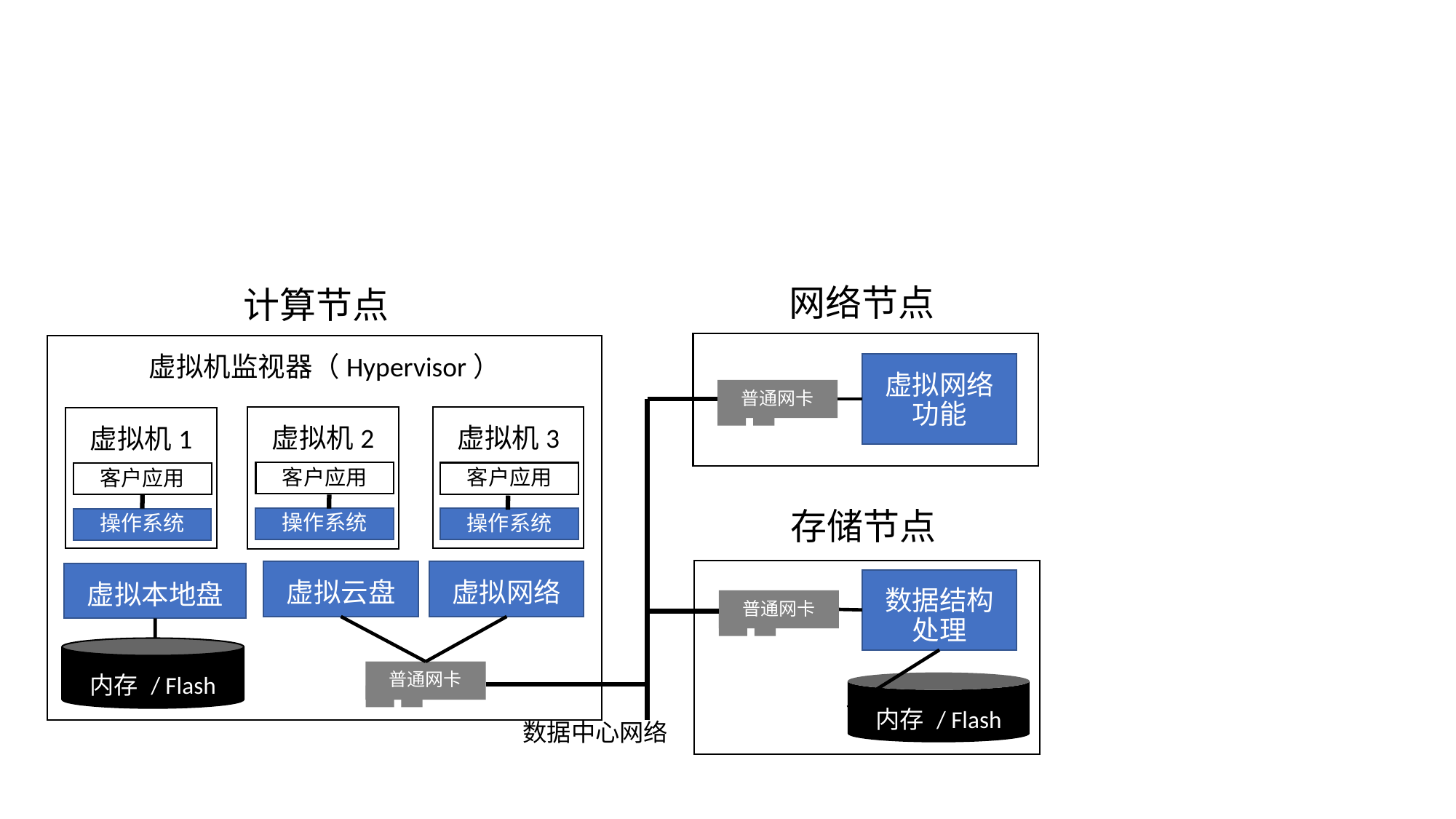

网络节点
计算节点

虚拟机监视器（Hypervisor）
虚拟网络功能
普通网卡

虚拟机2
虚拟机3
虚拟机1
客户应用
客户应用
客户应用
存储节点
操作系统
操作系统
操作系统

虚拟云盘
虚拟网络
虚拟本地盘
数据结构处理
普通网卡

内存 / Flash
普通网卡

内存 / Flash
数据中心网络